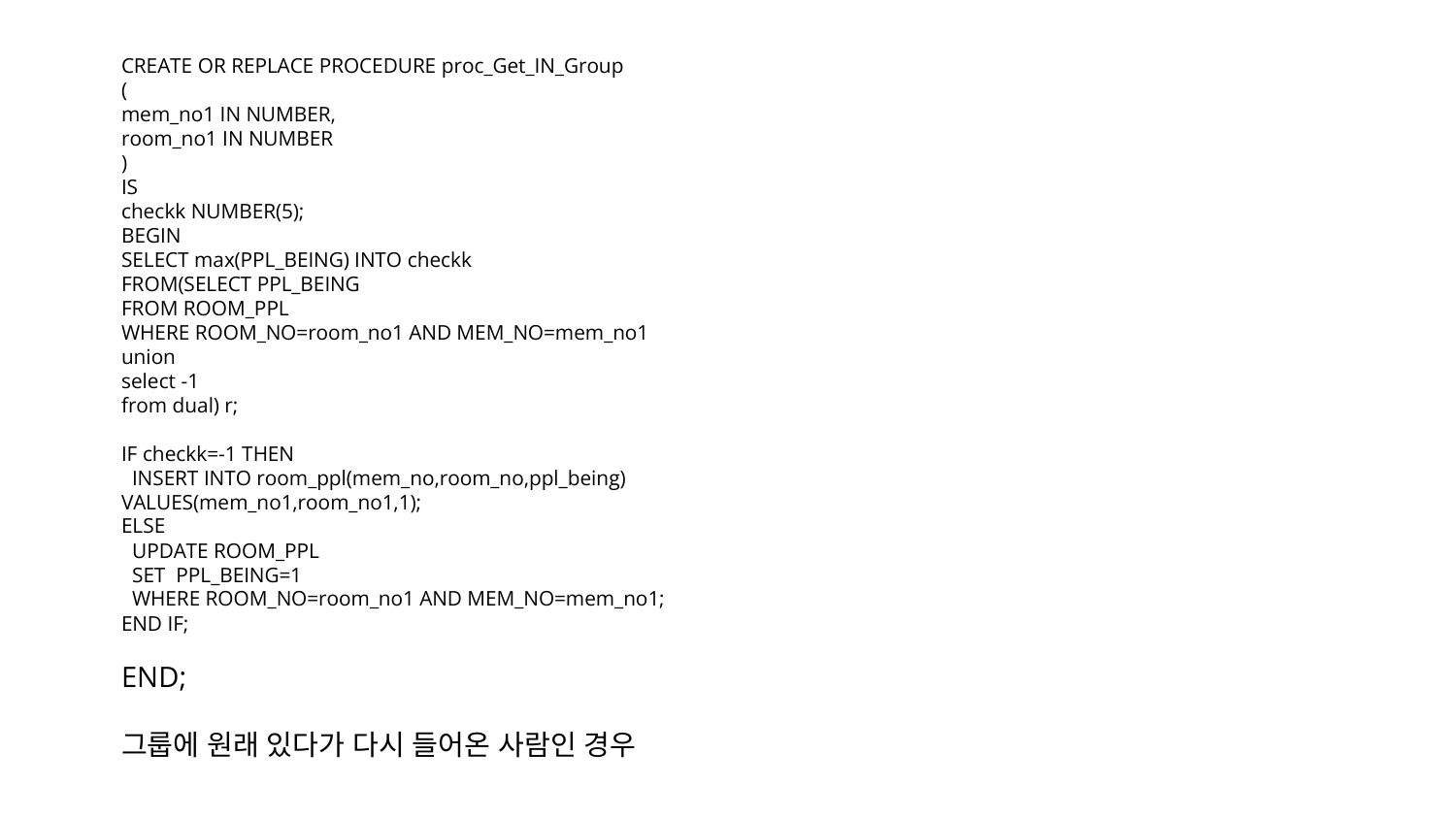

CREATE OR REPLACE PROCEDURE proc_Get_IN_Group
(
mem_no1 IN NUMBER,
room_no1 IN NUMBER
)
IS
checkk NUMBER(5);
BEGIN
SELECT max(PPL_BEING) INTO checkk
FROM(SELECT PPL_BEING
FROM ROOM_PPL
WHERE ROOM_NO=room_no1 AND MEM_NO=mem_no1
union
select -1
from dual) r;

IF checkk=-1 THEN
  INSERT INTO room_ppl(mem_no,room_no,ppl_being) VALUES(mem_no1,room_no1,1);
ELSE
  UPDATE ROOM_PPL
  SET  PPL_BEING=1
  WHERE ROOM_NO=room_no1 AND MEM_NO=mem_no1;
END IF;

END;

그룹에 원래 있다가 다시 들어온 사람인 경우